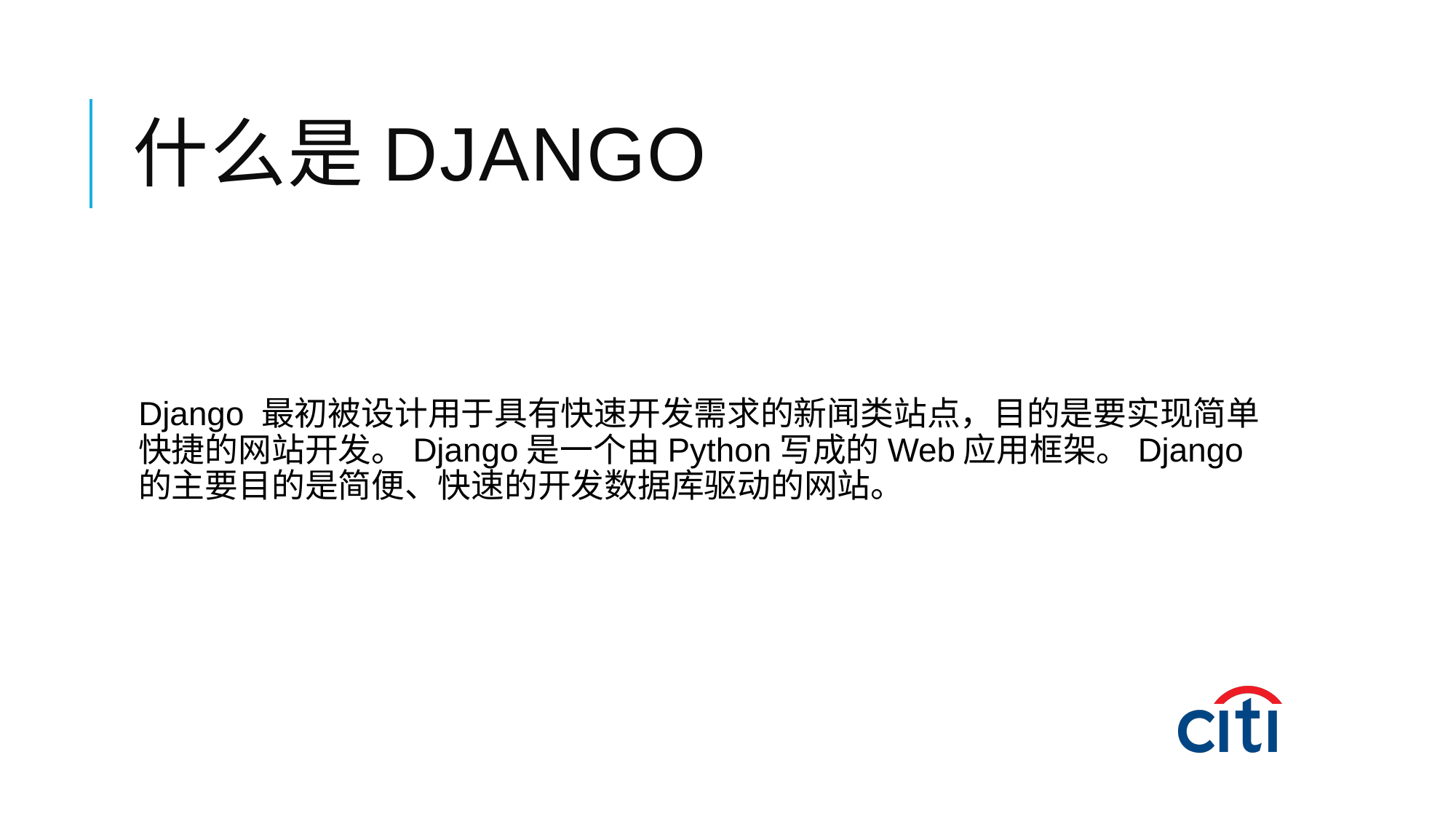

# 什么是Django

Django 最初被设计用于具有快速开发需求的新闻类站点，目的是要实现简单快捷的网站开发。Django是一个由Python写成的Web应用框架。Django的主要目的是简便、快速的开发数据库驱动的网站。